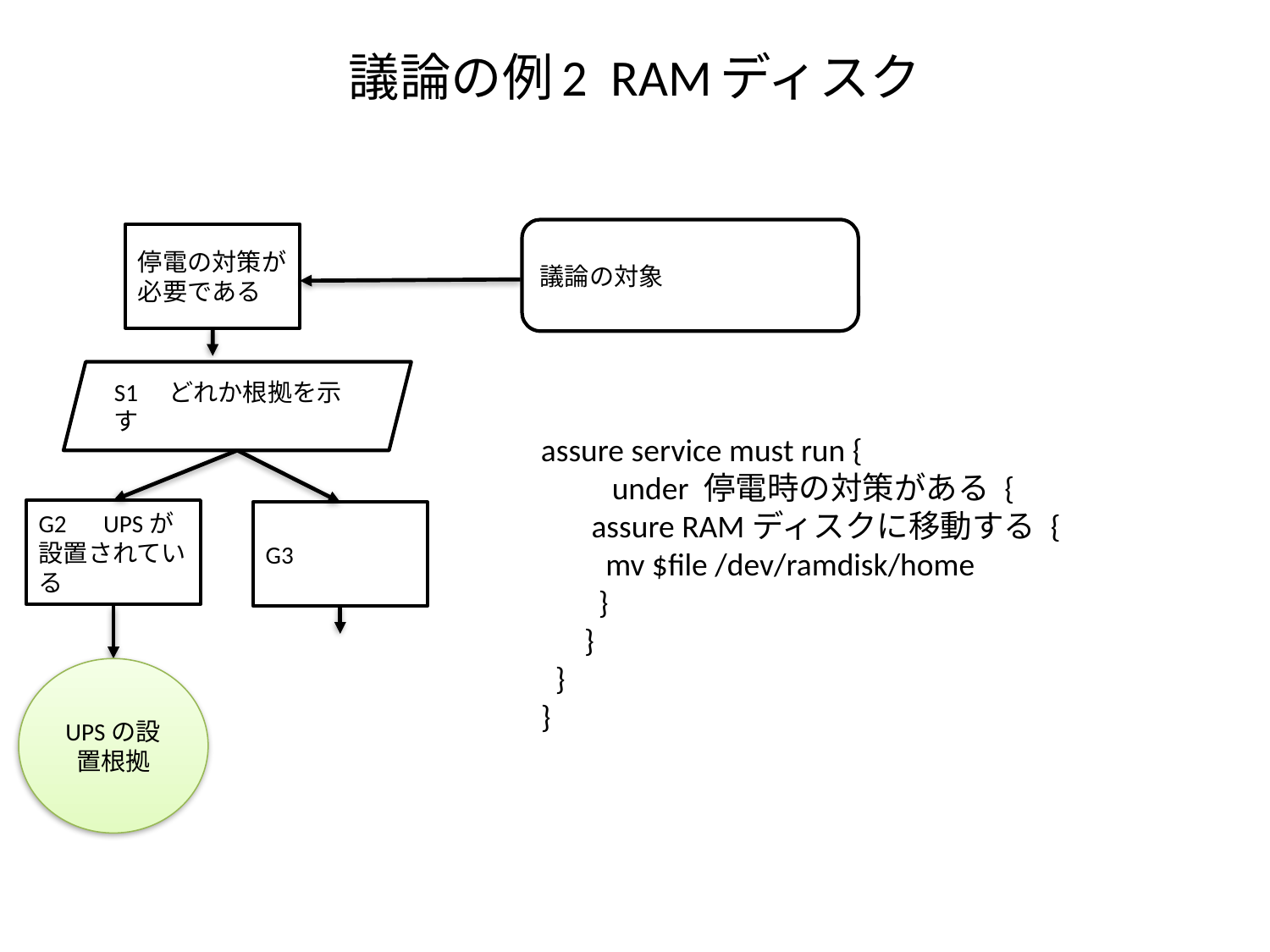

# 議論の例2  RAMディスク
議論の対象
停電の対策が必要である
S1　どれか根拠を示す
assure service must run {
　　under 停電時の対策がある {
       assure RAMディスクに移動する {
         mv $file /dev/ramdisk/home
        }
      }
  }
}
G2　UPSが設置されている
G3
UPSの設置根拠